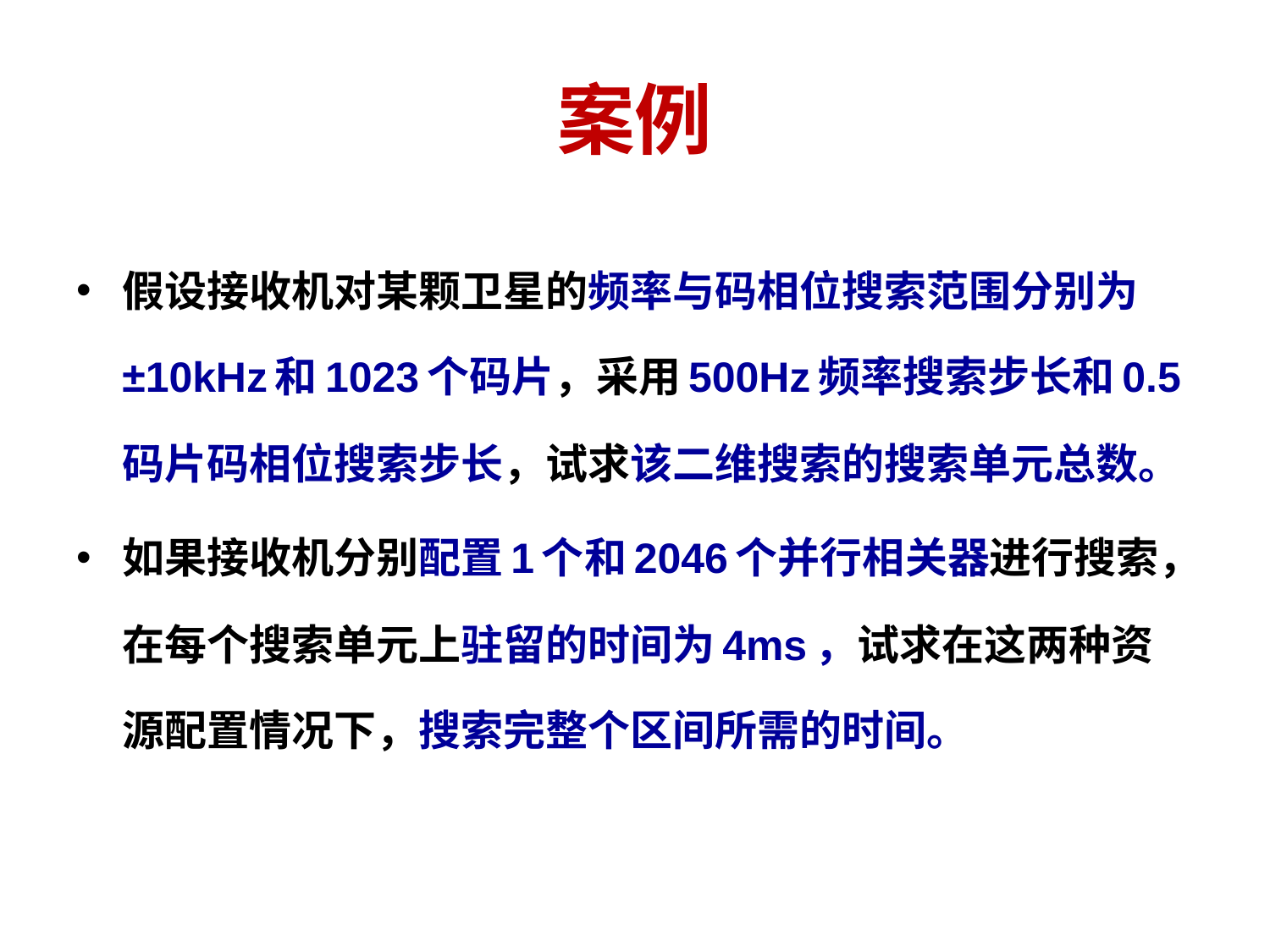

# 案例
假设接收机对某颗卫星的频率与码相位搜索范围分别为±10kHz和1023个码片，采用500Hz频率搜索步长和0.5码片码相位搜索步长，试求该二维搜索的搜索单元总数。
如果接收机分别配置1个和2046个并行相关器进行搜索，在每个搜索单元上驻留的时间为4ms，试求在这两种资源配置情况下，搜索完整个区间所需的时间。